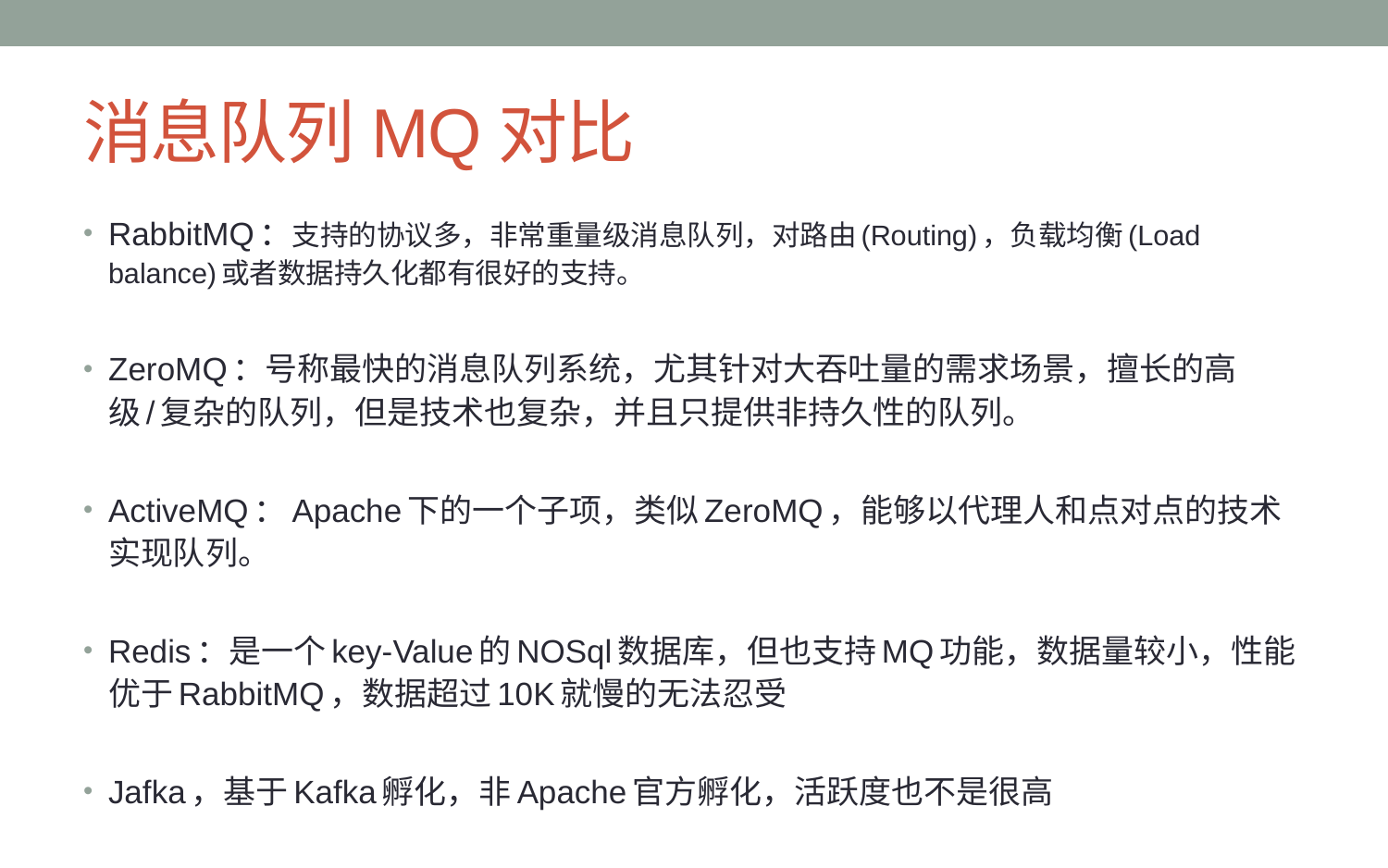

# 消息队列MQ对比
RabbitMQ：支持的协议多，非常重量级消息队列，对路由(Routing)，负载均衡(Load balance)或者数据持久化都有很好的支持。

ZeroMQ：号称最快的消息队列系统，尤其针对大吞吐量的需求场景，擅长的高级/复杂的队列，但是技术也复杂，并且只提供非持久性的队列。

ActiveMQ：Apache下的一个子项，类似ZeroMQ，能够以代理人和点对点的技术实现队列。

Redis：是一个key-Value的NOSql数据库，但也支持MQ功能，数据量较小，性能优于RabbitMQ，数据超过10K就慢的无法忍受

Jafka，基于Kafka孵化，非Apache官方孵化，活跃度也不是很高